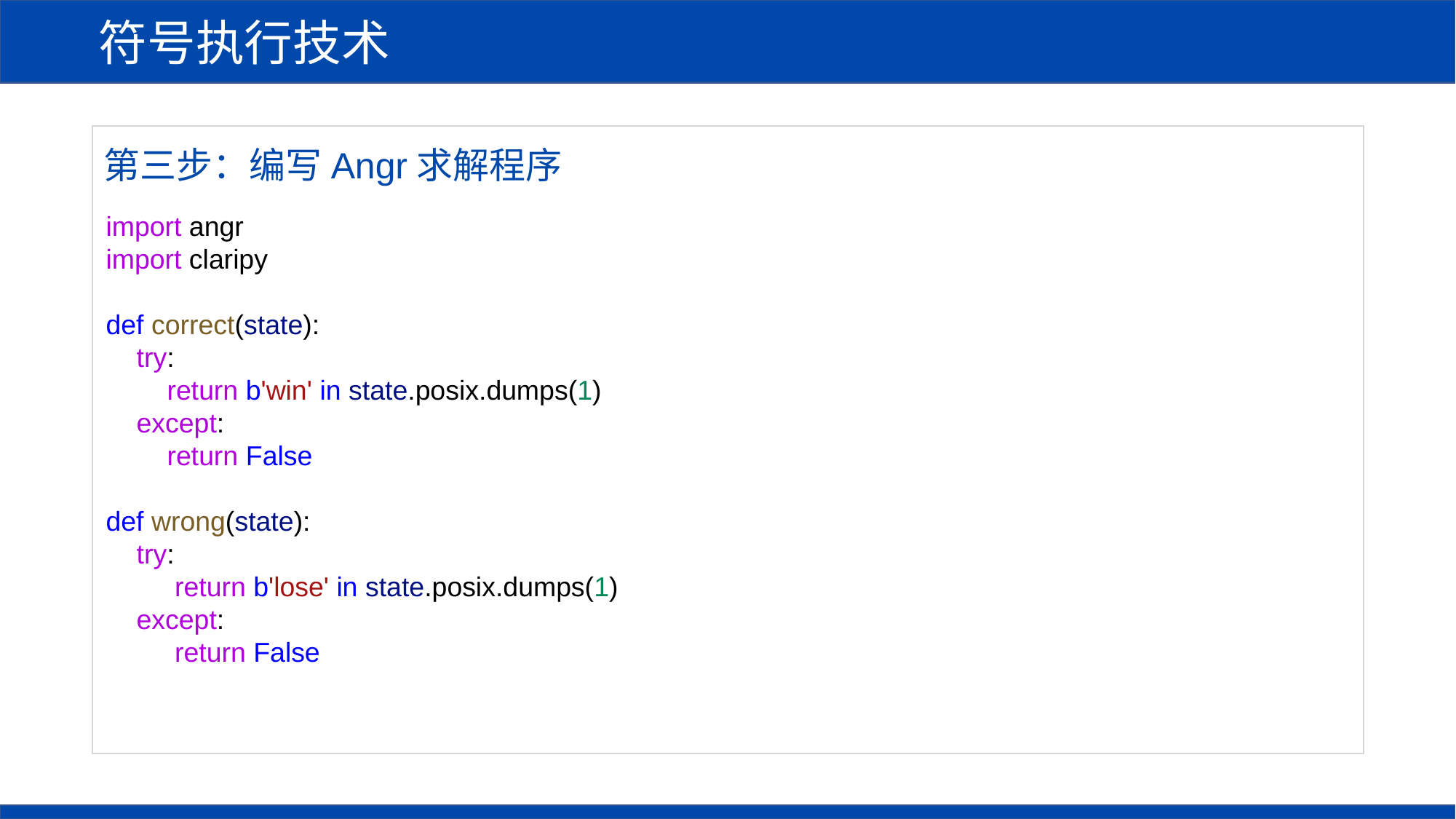

符号执行技术

第三步：编写Angr求解程序
import angr
import claripy
def correct(state):
    try:
        return b'win' in state.posix.dumps(1)
    except:
        return False

def wrong(state):
    try:
         return b'lose' in state.posix.dumps(1)
    except:
         return False